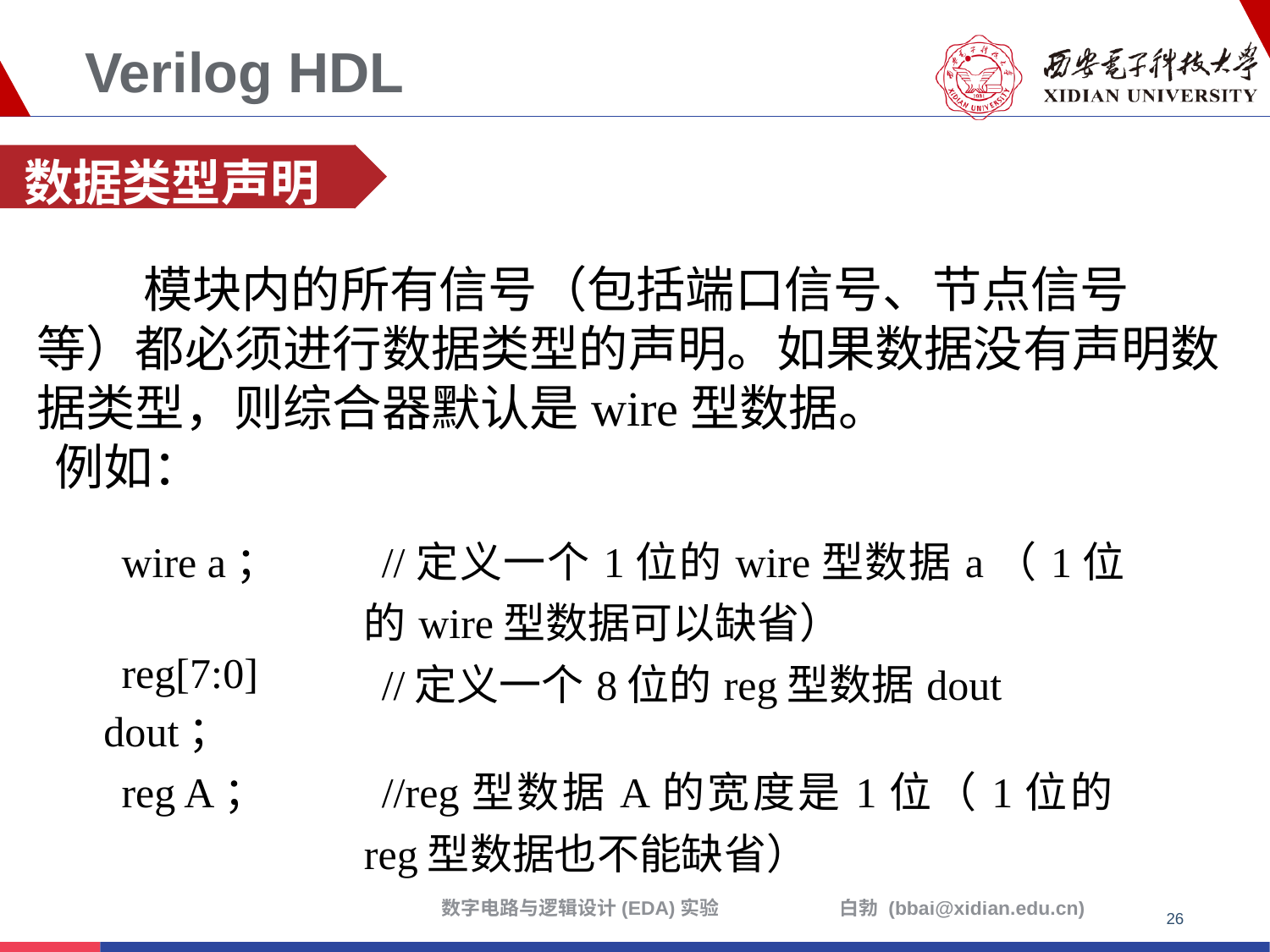

# Verilog HDL
数据类型声明
       模块内的所有信号（包括端口信号、节点信号等）都必须进行数据类型的声明。如果数据没有声明数据类型，则综合器默认是wire型数据。
例如：

| wire a； | //定义一个1位的wire型数据a（1位的wire型数据可以缺省） |
| --- | --- |
| reg[7:0] dout； | //定义一个8位的reg型数据dout |
| reg A； | //reg型数据A的宽度是1位（1位的reg型数据也不能缺省） |
26